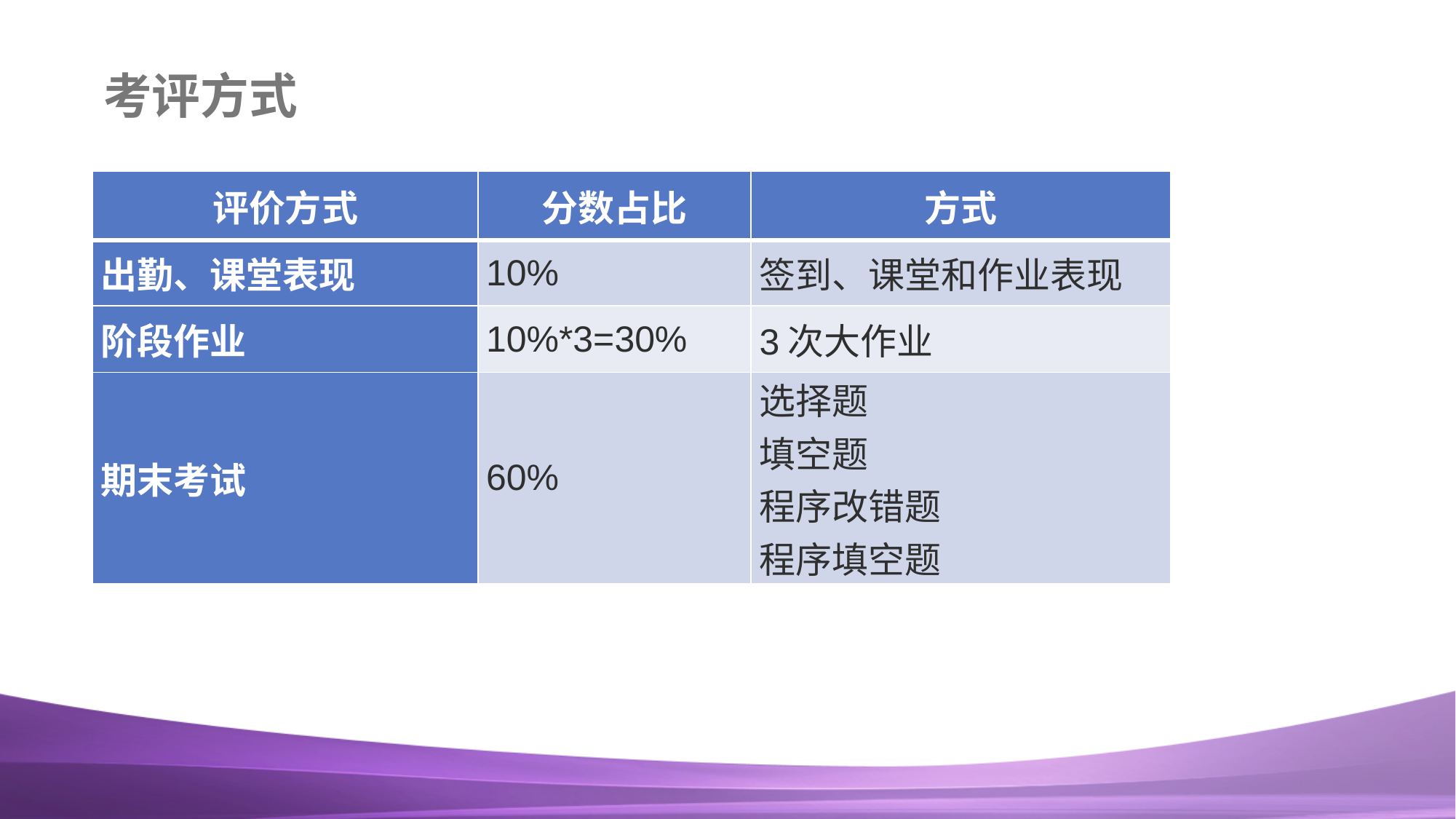

# 考评方式
| 评价方式 | 分数占比 | 方式 |
| --- | --- | --- |
| 出勤、课堂表现 | 10% | 签到、课堂和作业表现 |
| 阶段作业 | 10%\*3=30% | 3次大作业 |
| 期末考试 | 60% | 选择题 填空题 程序改错题 程序填空题 |